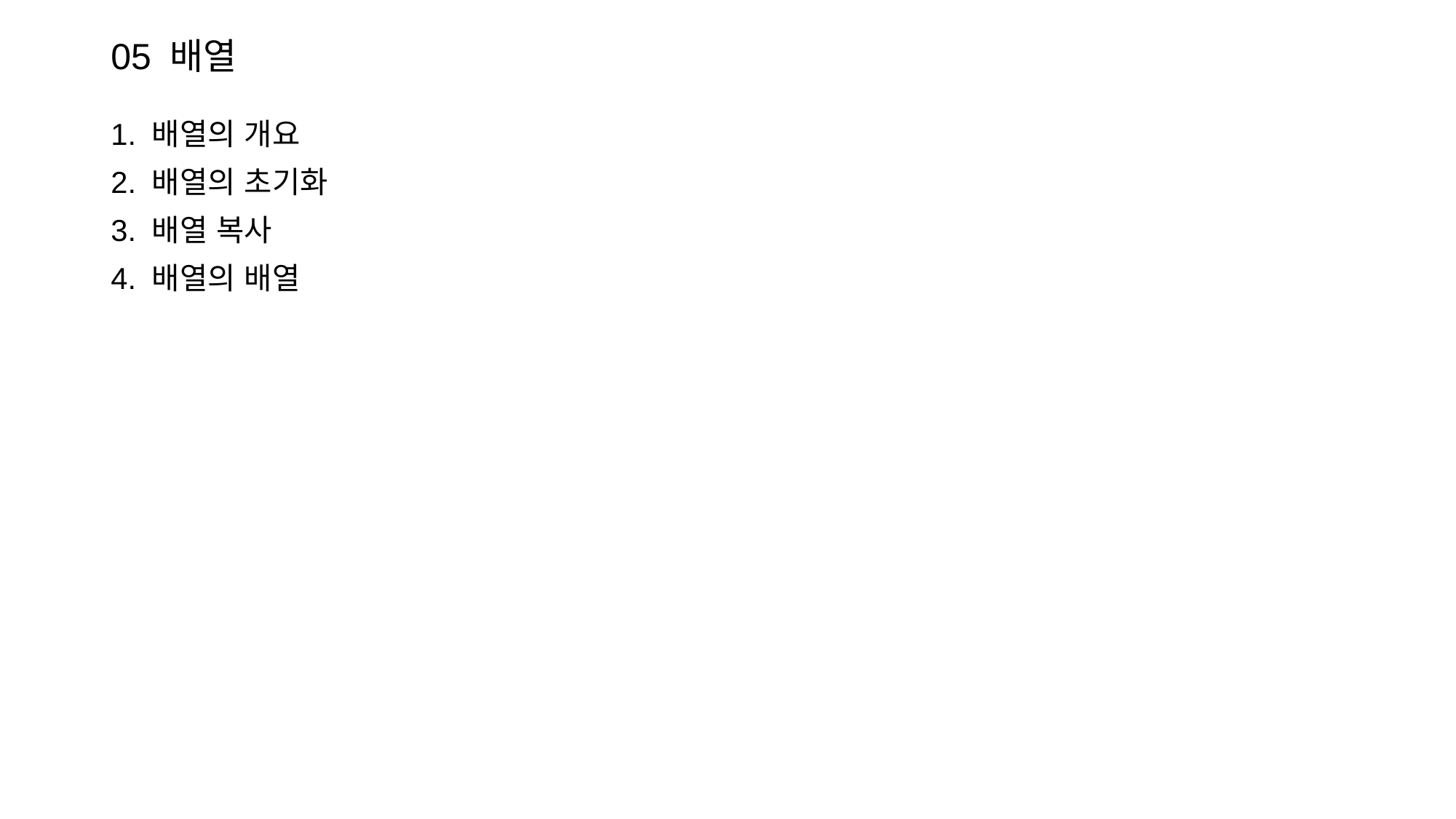

# 05 배열
1. 배열의 개요
2. 배열의 초기화
3. 배열 복사
4. 배열의 배열